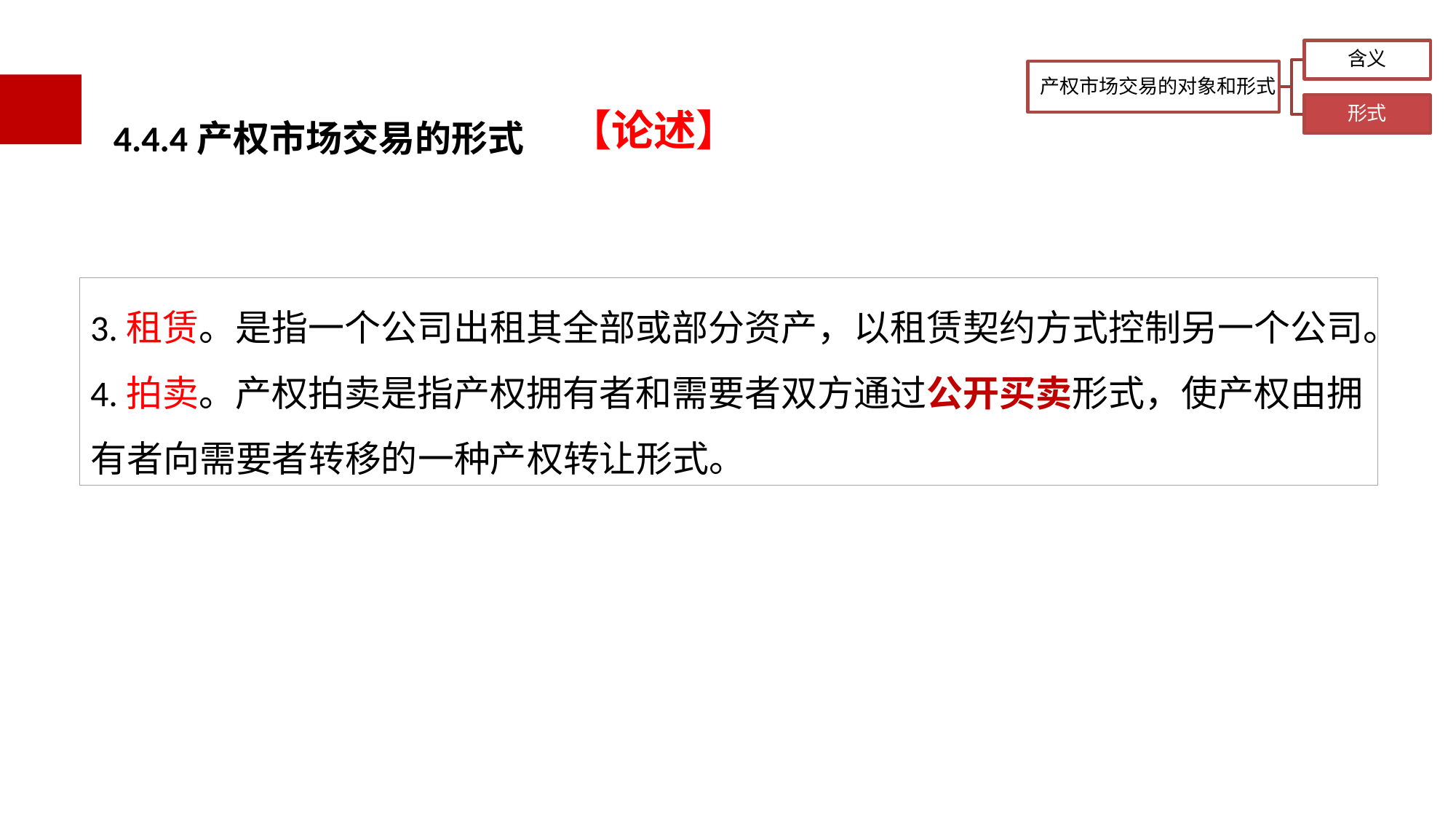

产权市场交易的对象和形式
含义
形式
4.4.4产权市场交易的形式
【论述】
3.租赁。是指一个公司出租其全部或部分资产，以租赁契约方式控制另一个公司。
4.拍卖。产权拍卖是指产权拥有者和需要者双方通过公开买卖形式，使产权由拥有者向需要者转移的一种产权转让形式。